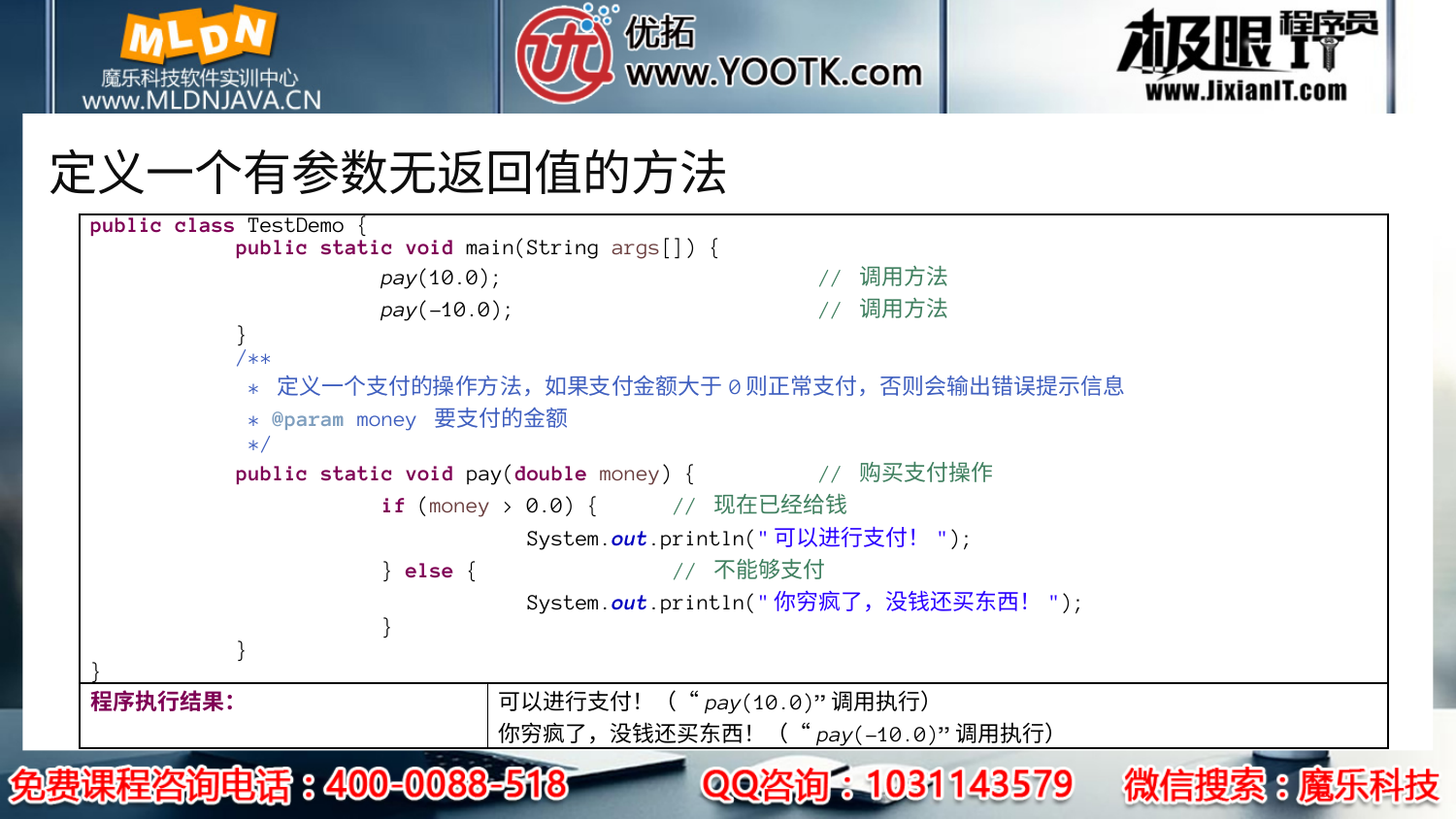

# 定义一个有参数无返回值的方法
| public class TestDemo { public static void main(String args[]) { pay(10.0); // 调用方法 pay(-10.0); // 调用方法 } /\*\* \* 定义一个支付的操作方法，如果支付金额大于0则正常支付，否则会输出错误提示信息 \* @param money 要支付的金额 \*/ public static void pay(double money) { // 购买支付操作 if (money > 0.0) { // 现在已经给钱 System.out.println("可以进行支付！"); } else { // 不能够支付 System.out.println("你穷疯了，没钱还买东西！"); } } } |  |
| --- | --- |
| 程序执行结果： | 可以进行支付！（“pay(10.0)”调用执行） 你穷疯了，没钱还买东西！（“pay(-10.0)”调用执行） |